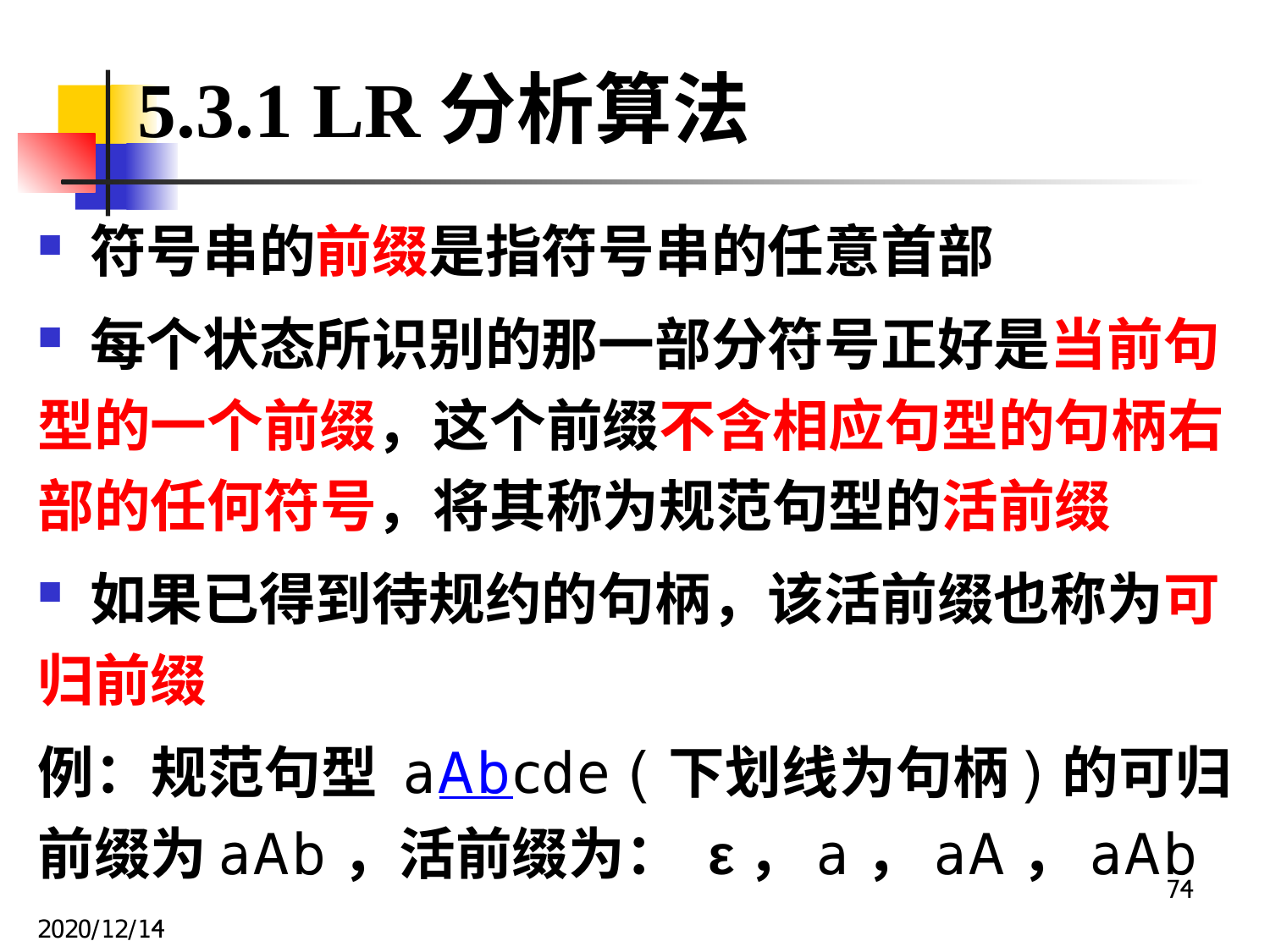

5.3.1 LR分析算法
 符号串的前缀是指符号串的任意首部
 每个状态所识别的那一部分符号正好是当前句型的一个前缀，这个前缀不含相应句型的句柄右部的任何符号，将其称为规范句型的活前缀
 如果已得到待规约的句柄，该活前缀也称为可归前缀
例：规范句型 aAbcde (下划线为句柄)的可归前缀为aAb，活前缀为： ε，a，aA，aAb
74
2020/12/14